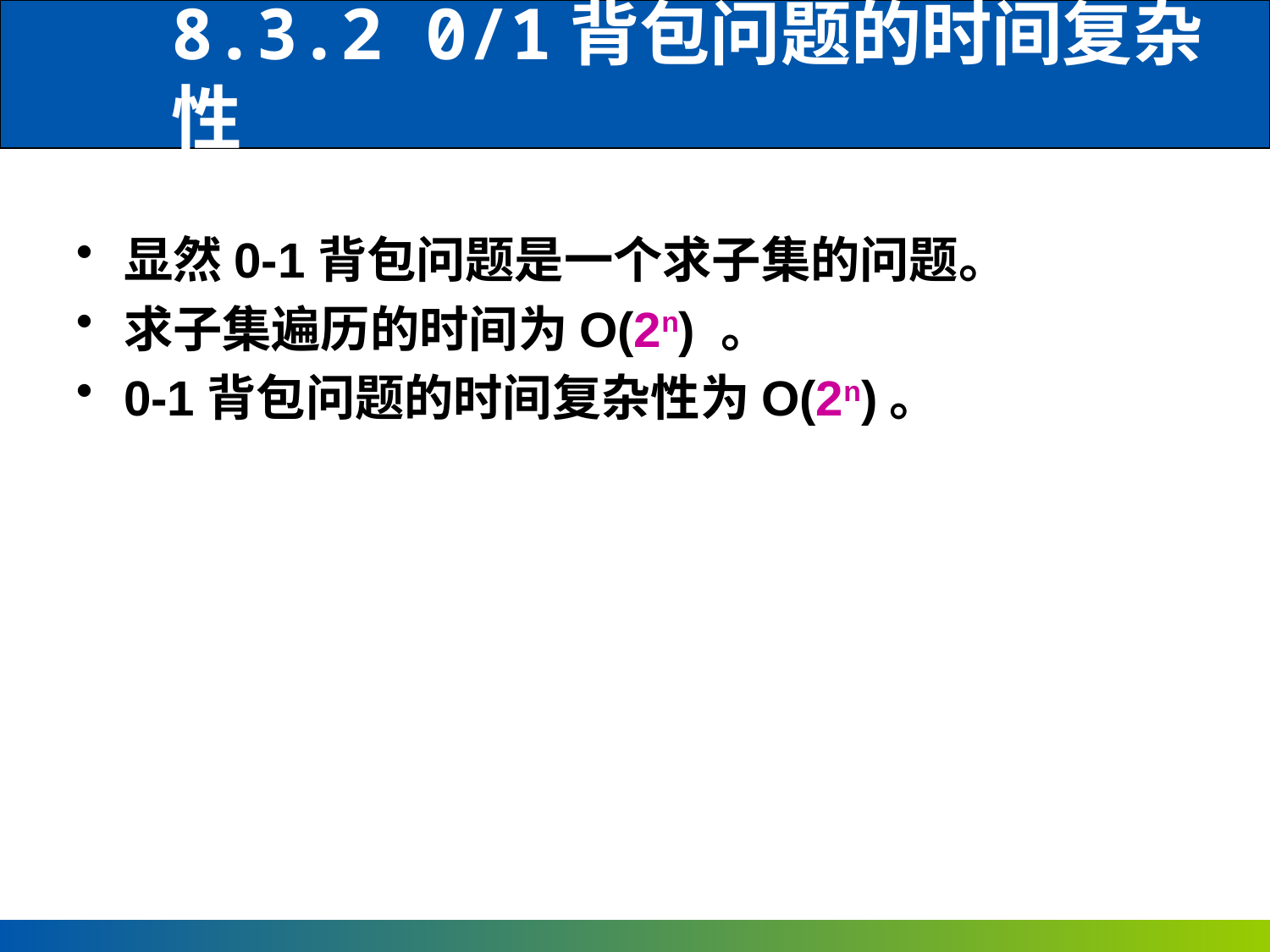

# 8.3.2 0/1背包问题的时间复杂性
显然0-1背包问题是一个求子集的问题。
求子集遍历的时间为O(2n) 。
0-1背包问题的时间复杂性为O(2n)。